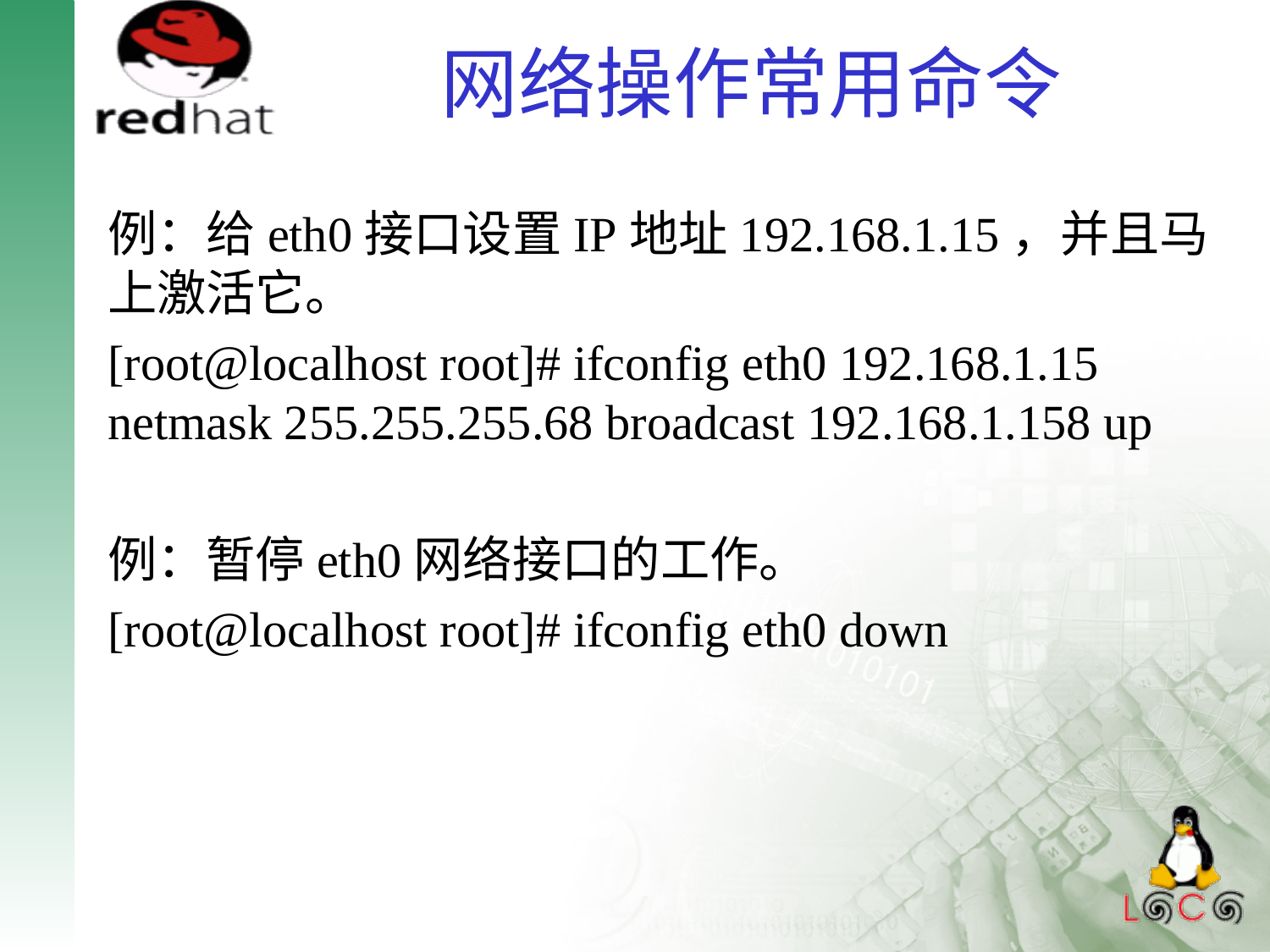

# 网络操作常用命令
例：给eth0接口设置IP地址192.168.1.15，并且马上激活它。
[root@localhost root]# ifconfig eth0 192.168.1.15 netmask 255.255.255.68 broadcast 192.168.1.158 up

例：暂停eth0网络接口的工作。
[root@localhost root]# ifconfig eth0 down